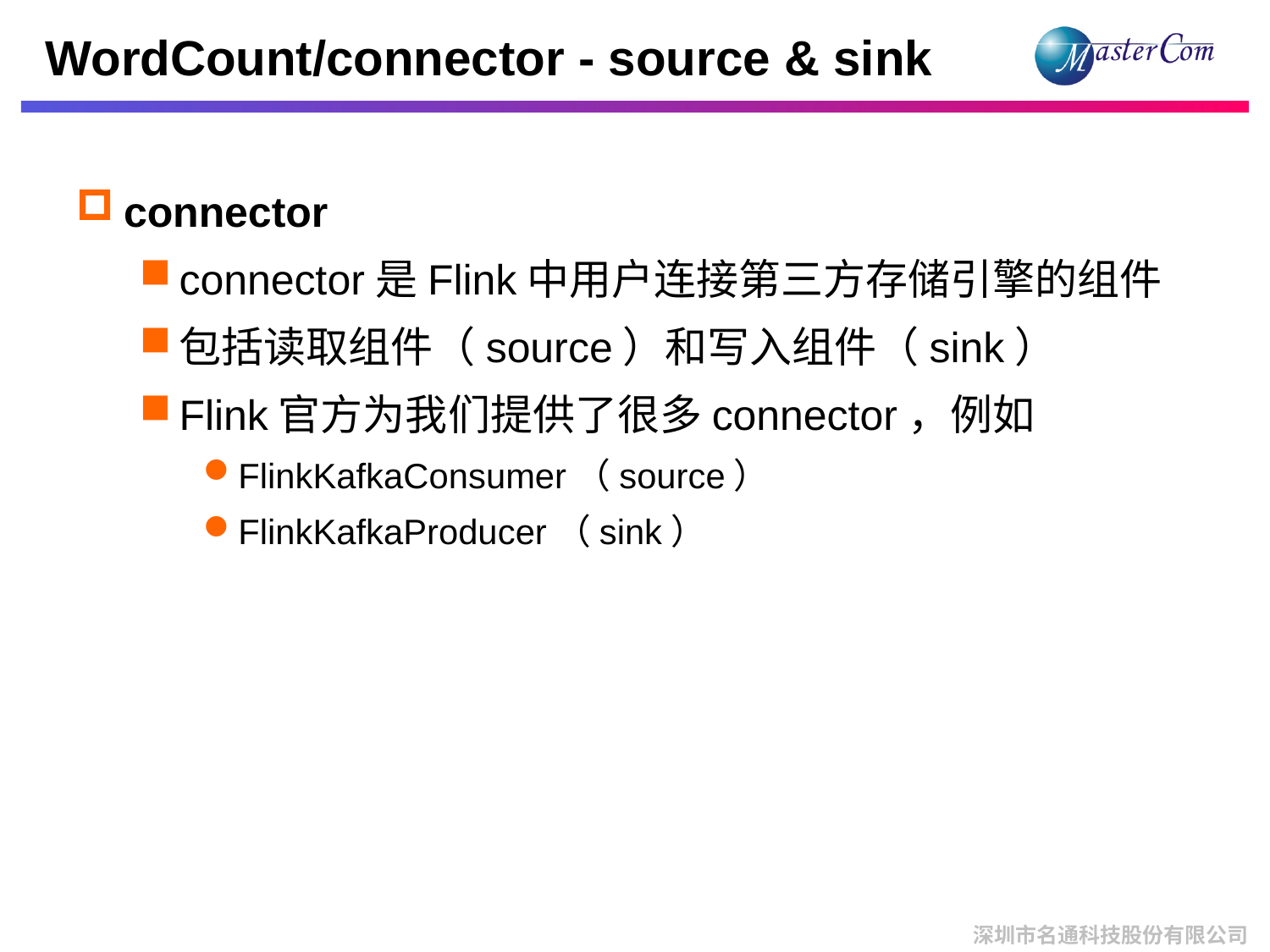

# WordCount/connector - source & sink
connector
connector是Flink中用户连接第三方存储引擎的组件
包括读取组件（source）和写入组件（sink）
Flink官方为我们提供了很多connector，例如
FlinkKafkaConsumer（source）
FlinkKafkaProducer（sink）